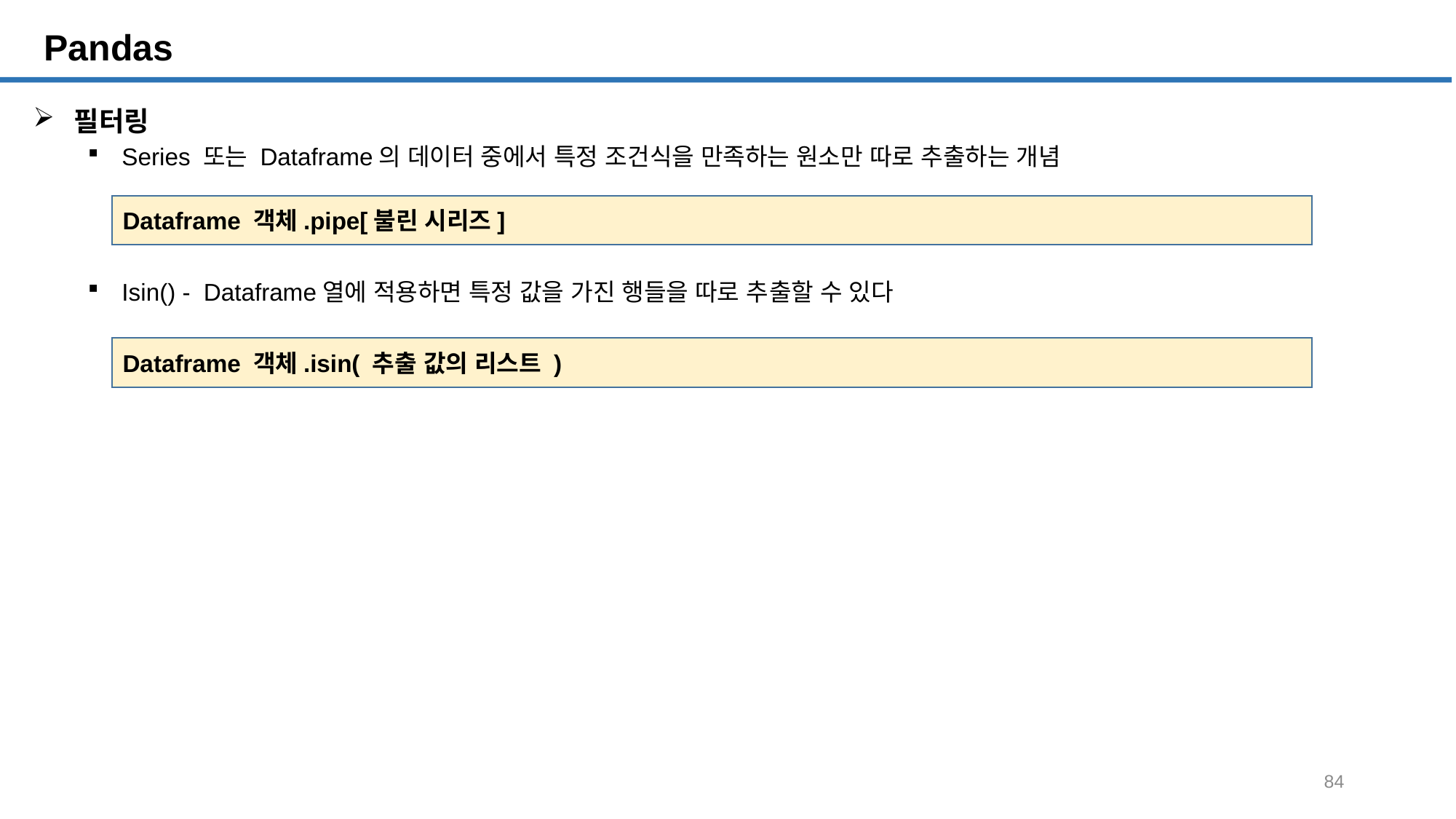

SQL 튜닝 개요
# Pandas

필터링
Series 또는 Dataframe의 데이터 중에서 특정 조건식을 만족하는 원소만 따로 추출하는 개념

Isin() -  Dataframe열에 적용하면 특정 값을 가진 행들을 따로 추출할 수 있다

Dataframe 객체.pipe[불린 시리즈]
Dataframe 객체.isin( 추출 값의 리스트 )
84